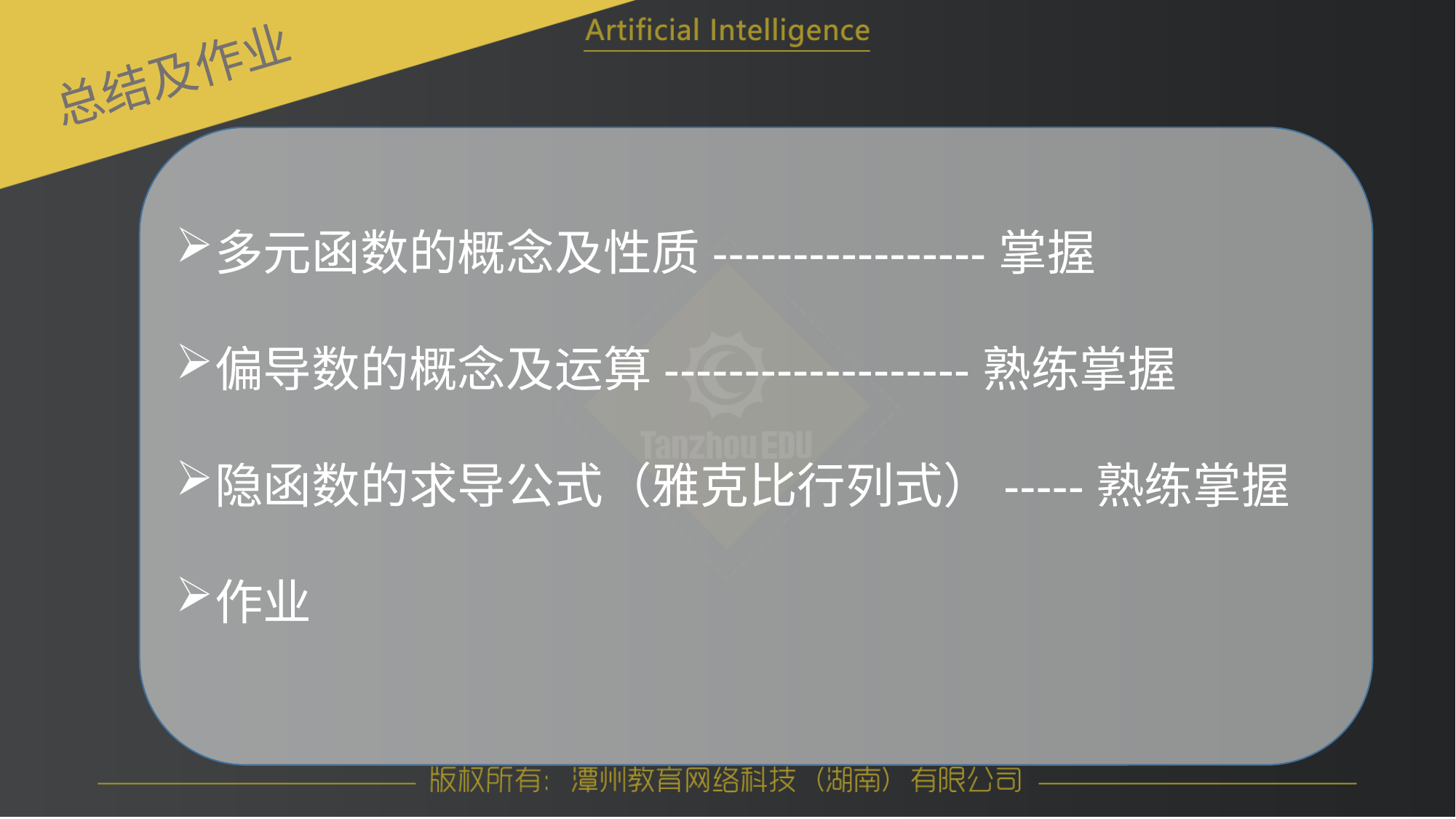

总结及作业
多元函数的概念及性质-----------------掌握
偏导数的概念及运算-------------------熟练掌握
隐函数的求导公式（雅克比行列式）-----熟练掌握
作业